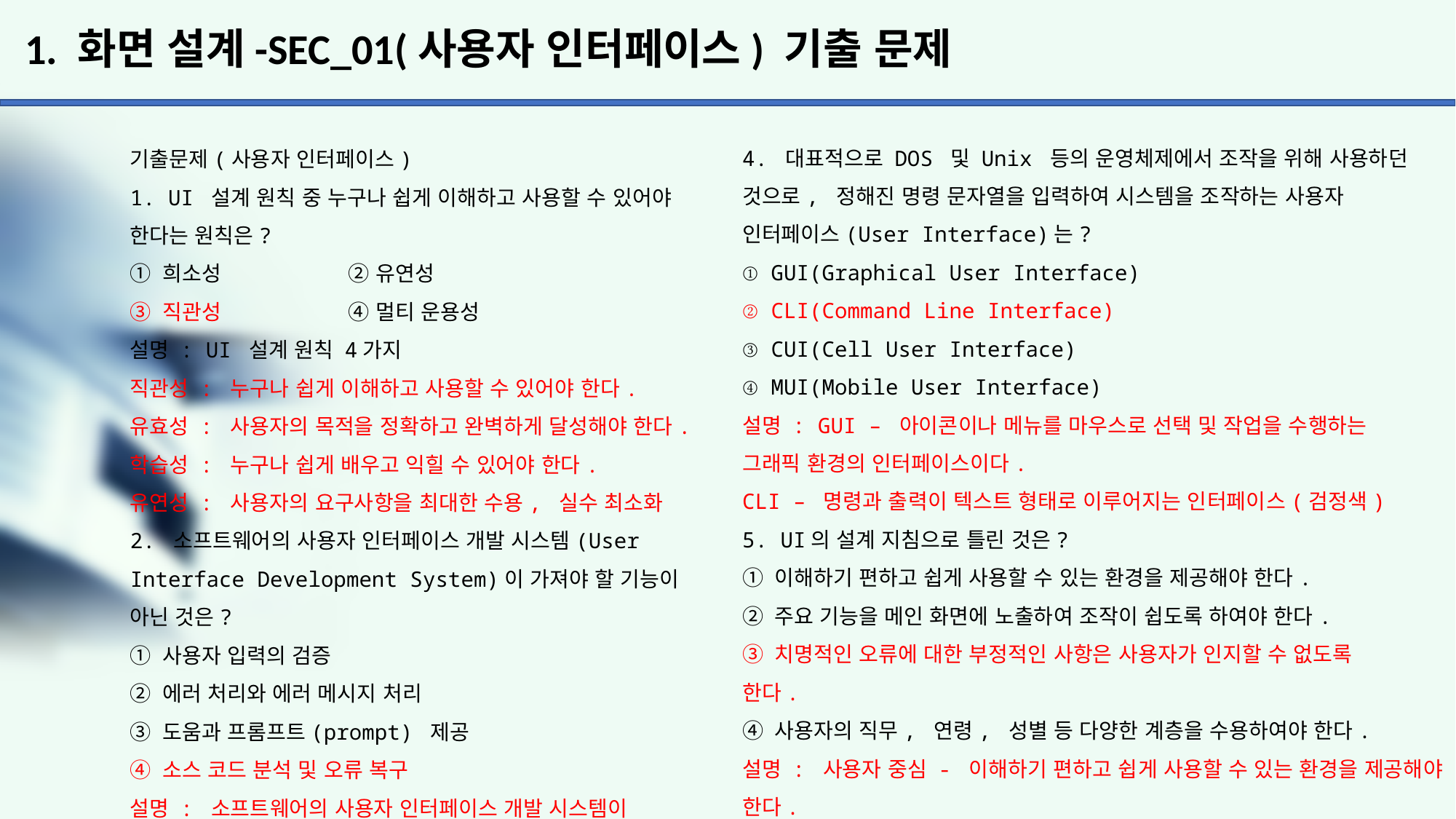

# 1. 화면 설계-SEC_01(사용자 인터페이스) 기출 문제
4. 대표적으로 DOS 및 Unix 등의 운영체제에서 조작을 위해 사용하던 것으로, 정해진 명령 문자열을 입력하여 시스템을 조작하는 사용자 인터페이스(User Interface)는?
① GUI(Graphical User Interface)
② CLI(Command Line Interface)
③ CUI(Cell User Interface)
④ MUI(Mobile User Interface)
설명 : GUI – 아이콘이나 메뉴를 마우스로 선택 및 작업을 수행하는
그래픽 환경의 인터페이스이다.
CLI – 명령과 출력이 텍스트 형태로 이루어지는 인터페이스(검정색)
5. UI의 설계 지침으로 틀린 것은?
① 이해하기 편하고 쉽게 사용할 수 있는 환경을 제공해야 한다.
② 주요 기능을 메인 화면에 노출하여 조작이 쉽도록 하여야 한다.
③ 치명적인 오류에 대한 부정적인 사항은 사용자가 인지할 수 없도록
한다.
④ 사용자의 직무, 연령, 성별 등 다양한 계층을 수용하여야 한다.
설명 : 사용자 중심 - 이해하기 편하고 쉽게 사용할 수 있는 환경을 제공해야 한다.
가시성 : 주요 기능을 메인 화면에 노출하여 조작이 쉽도록 하여야 한다.
오류 발생 해결 - 치명적인 오류에 대한 부정적인 사항은 사용자가 인지할 수 있도록 한다.
접근성 - 사용자의 직무, 연령, 성별 등 다양한 계층을 수용하여야 한다.
그 외에는 단순성, 결과 예측 가능, 심미성, 표준화, 명확성, 사용성,
일관성이 존재한다.
기출문제(사용자 인터페이스)
1. UI 설계 원칙 중 누구나 쉽게 이해하고 사용할 수 있어야 한다는 원칙은?
① 희소성		② 유연성
③ 직관성		④ 멀티 운용성
설명 : UI 설계 원칙 4가지
직관성 : 누구나 쉽게 이해하고 사용할 수 있어야 한다.
유효성 : 사용자의 목적을 정확하고 완벽하게 달성해야 한다.
학습성 : 누구나 쉽게 배우고 익힐 수 있어야 한다.
유연성 : 사용자의 요구사항을 최대한 수용, 실수 최소화
2. 소프트웨어의 사용자 인터페이스 개발 시스템(User Interface Development System)이 가져야 할 기능이 아닌 것은?
① 사용자 입력의 검증
② 에러 처리와 에러 메시지 처리
③ 도움과 프롬프트(prompt) 제공
④ 소스 코드 분석 및 오류 복구
설명 : 소프트웨어의 사용자 인터페이스 개발 시스템이
가져야 할 기능은 사용자의 입력 검증, 에러 처리, 도움과
프롬프트를 제공해야 한다.
3. 모바일 기기에서 사용하는 NUI 인터페이스에 속하지 않는 것은 무엇인가?
① Pinch     ② Press     ③ Flow     ④ Flick
설명 : Pinch – 두 손가락으로 화면을 터치한 후 두 손가
락으로 서로 다른 방향으로 움직이면서 넓히기, 좁히기
제스쳐이다.
Press – 화면의 특정 위치를 손가락으로 꾹 누르는 동작이
고 오래 누르기 제스쳐이다.
Flick : 화면에 손가락을 터치하면서 수평 또는 수직으로
빠르게 드래그하는 제스쳐이다.